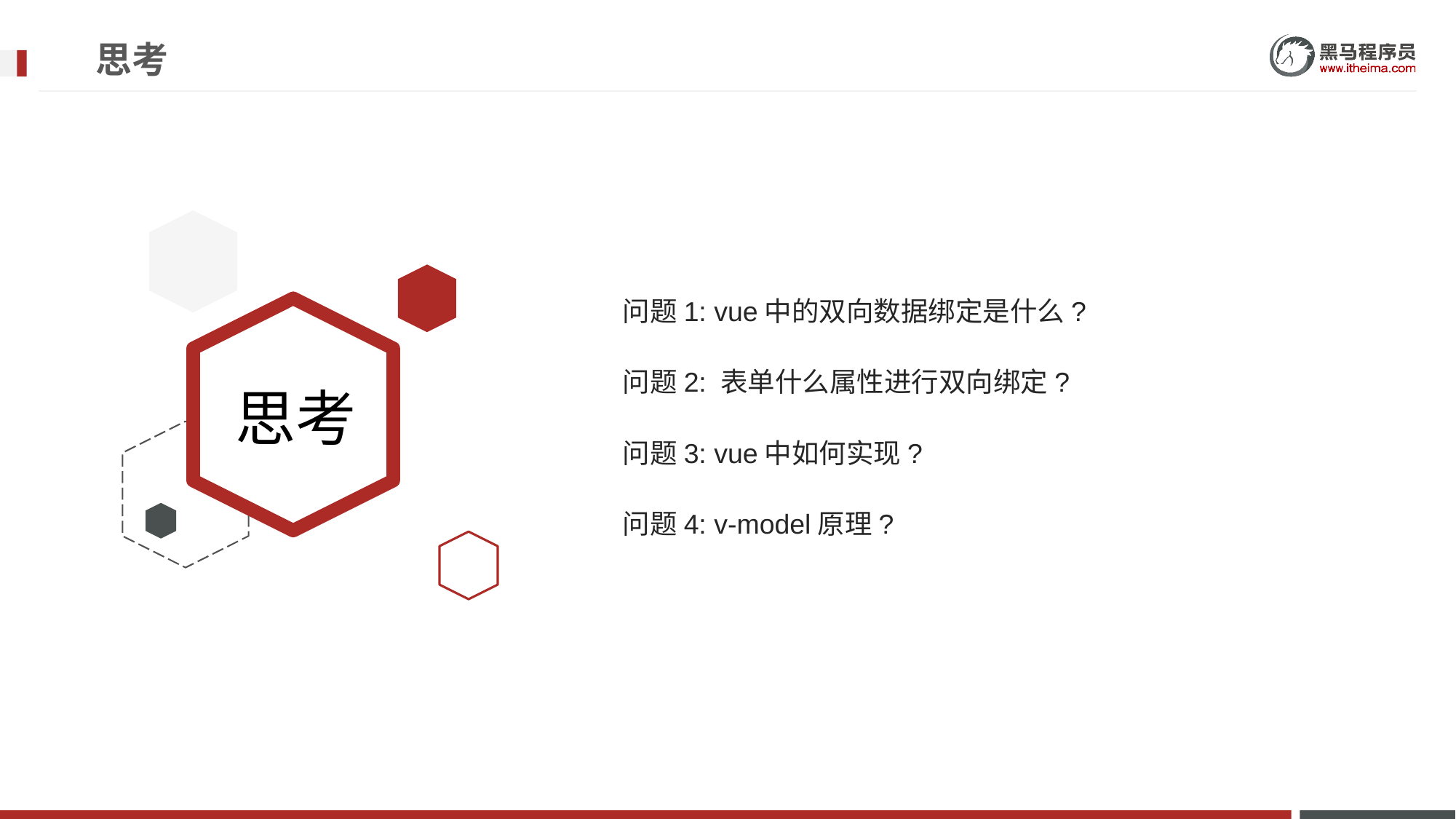

# 思考
问题1: vue中的双向数据绑定是什么?
问题2: 表单什么属性进行双向绑定?
问题3: vue中如何实现?
问题4: v-model原理?